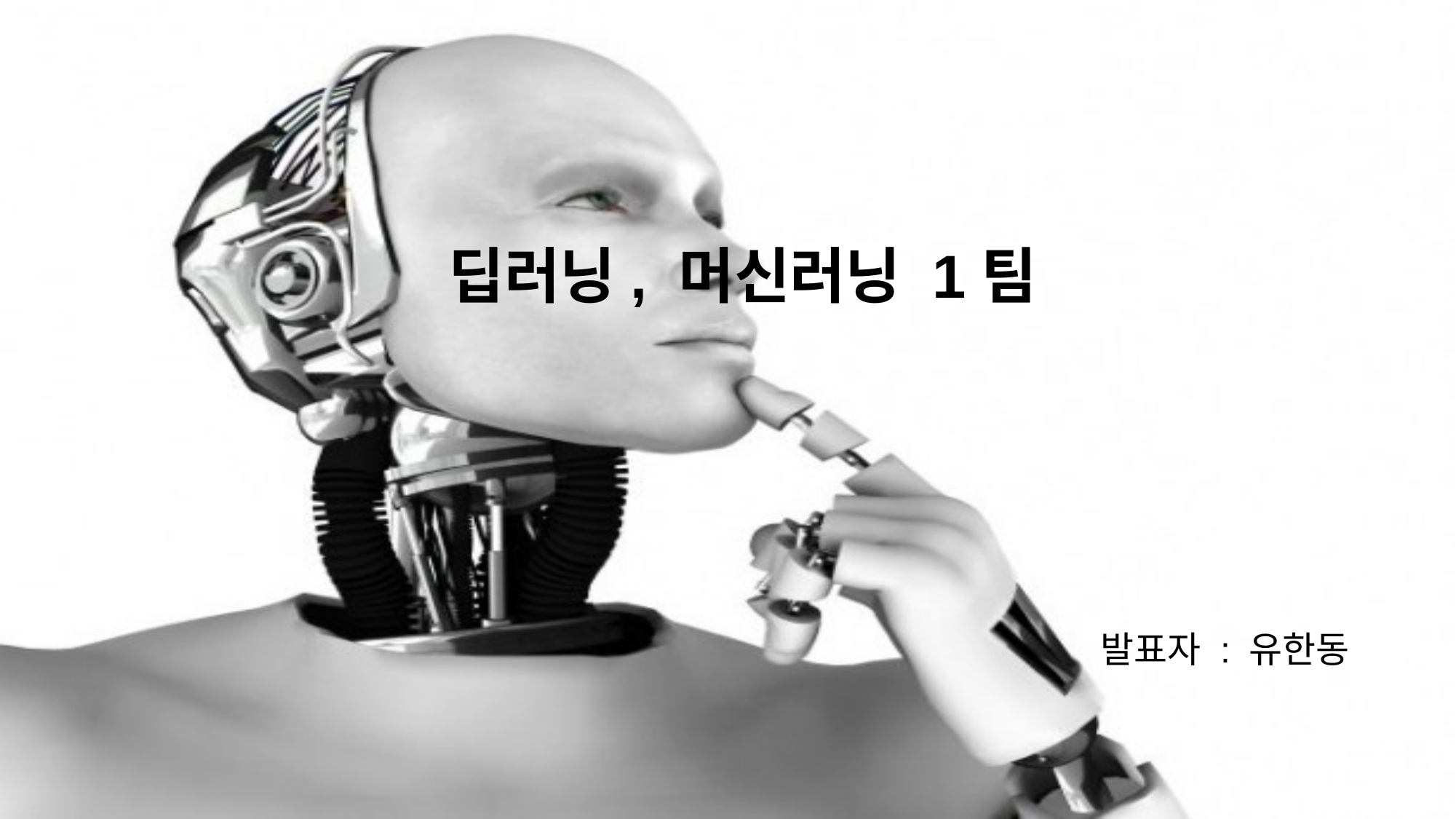

# 딥러닝, 머신러닝 1팀
발표자 : 유한동